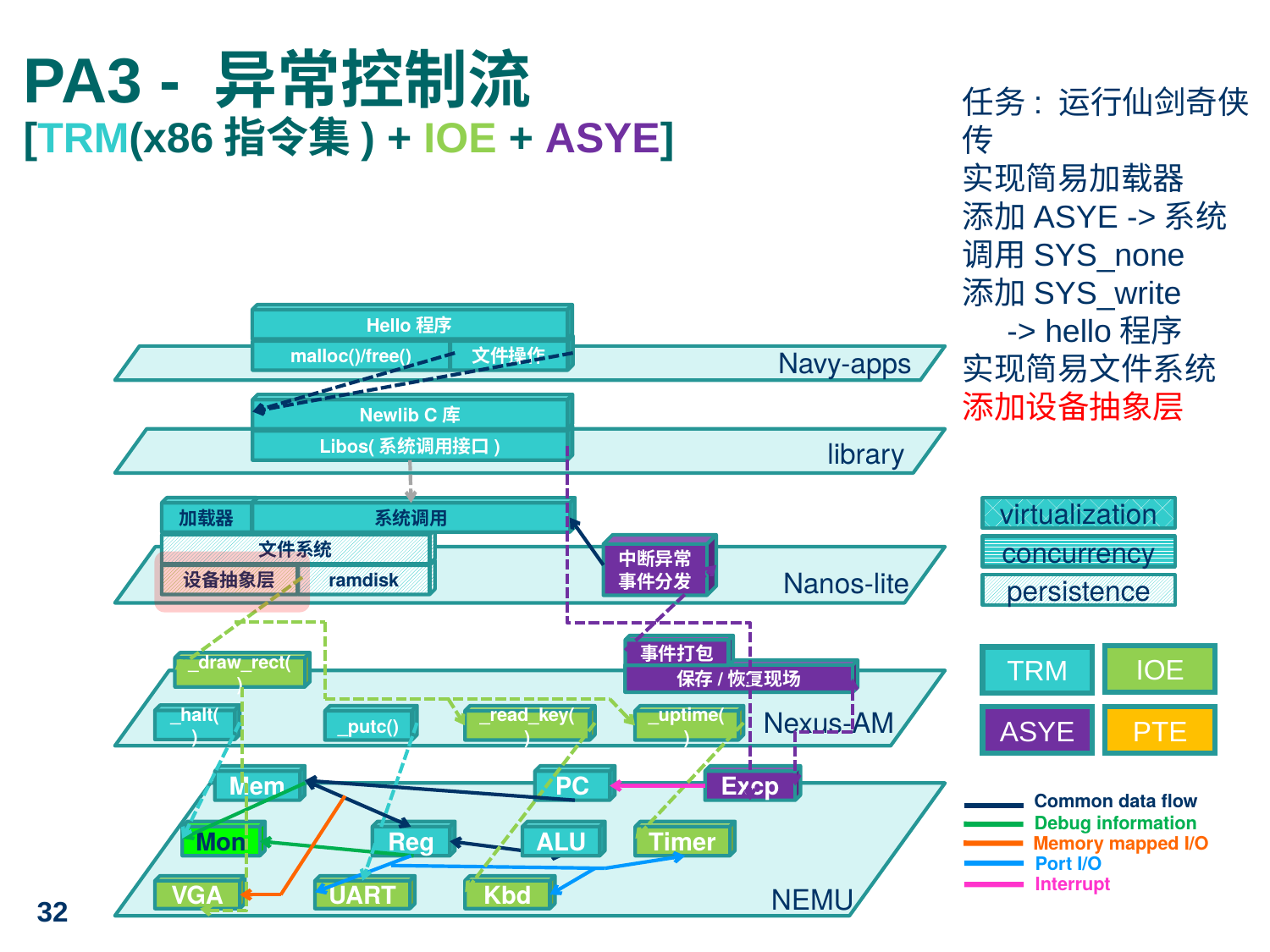

# PA3 - 异常控制流 [TRM(x86指令集) + IOE + ASYE]
任务: 运行仙剑奇侠传
实现简易加载器
添加ASYE ->系统调用SYS_none
添加SYS_write
     -> hello程序
实现简易文件系统
添加设备抽象层
Hello程序
malloc()/free()
文件操作
Navy-apps

Newlib C库
Libos(系统调用接口)

library
加载器
virtualization
系统调用
文件系统
中断异常事件分发
concurrency

Nanos-lite
设备抽象层
ramdisk
persistence
事件打包
IOE
TRM
ASYE
PTE
_draw_rect()
保存/恢复现场

Nexus-AM
_halt()
_putc()
_read_key()
_uptime()
PC
Excp
Mem
Common data flow

Debug information

Memory mapped I/O

Port I/O

Interrupt

Reg
ALU
Timer
Mon
32
UART
Kbd
NEMU
VGA